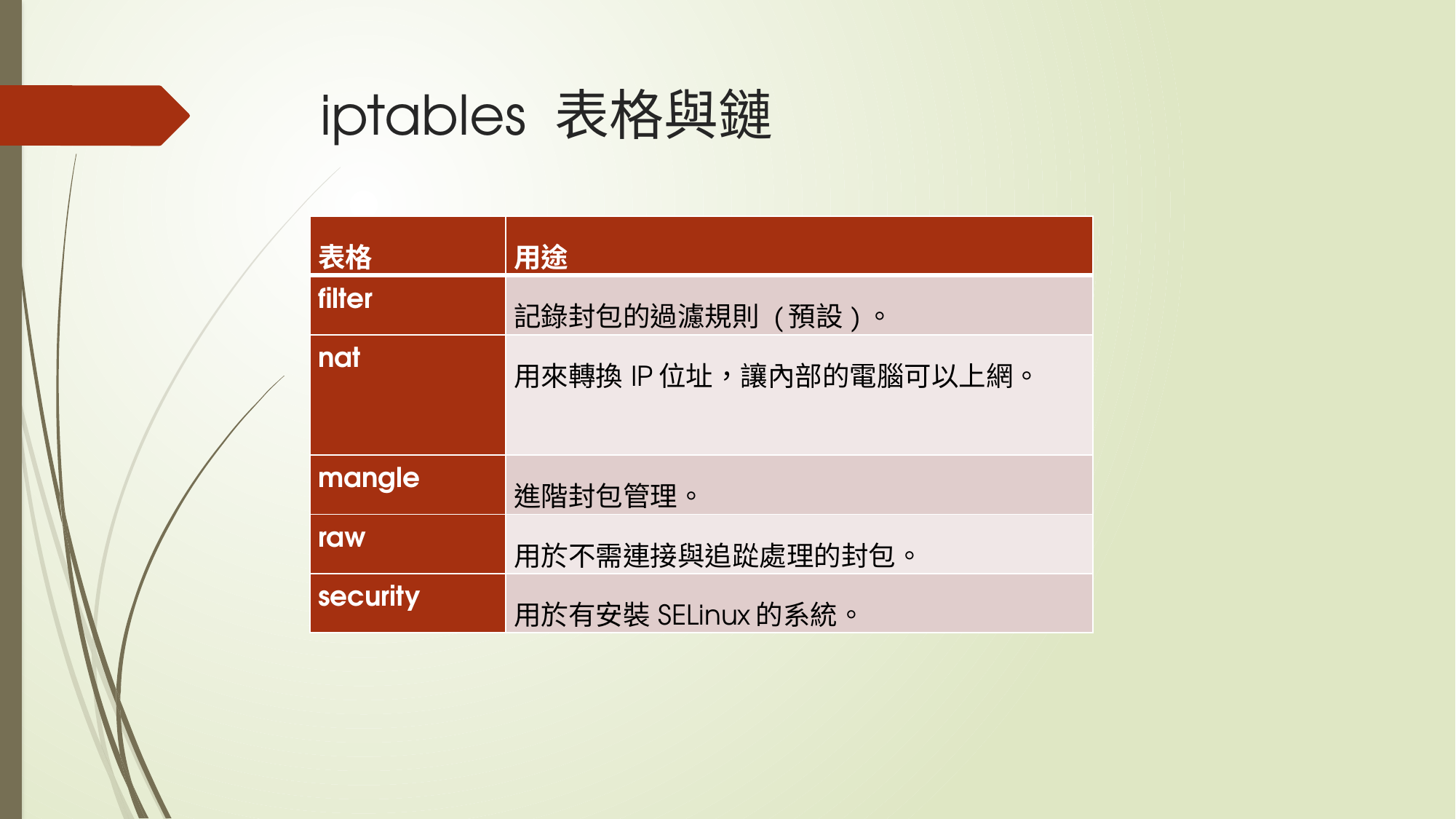

# iptables 表格與鏈
| 表格 | 用途 |
| --- | --- |
| filter | 記錄封包的過濾規則 (預設)。 |
| nat | 用來轉換IP位址，讓內部的電腦可以上網。 |
| mangle | 進階封包管理。 |
| raw | 用於不需連接與追踨處理的封包。 |
| security | 用於有安裝SELinux的系統。 |